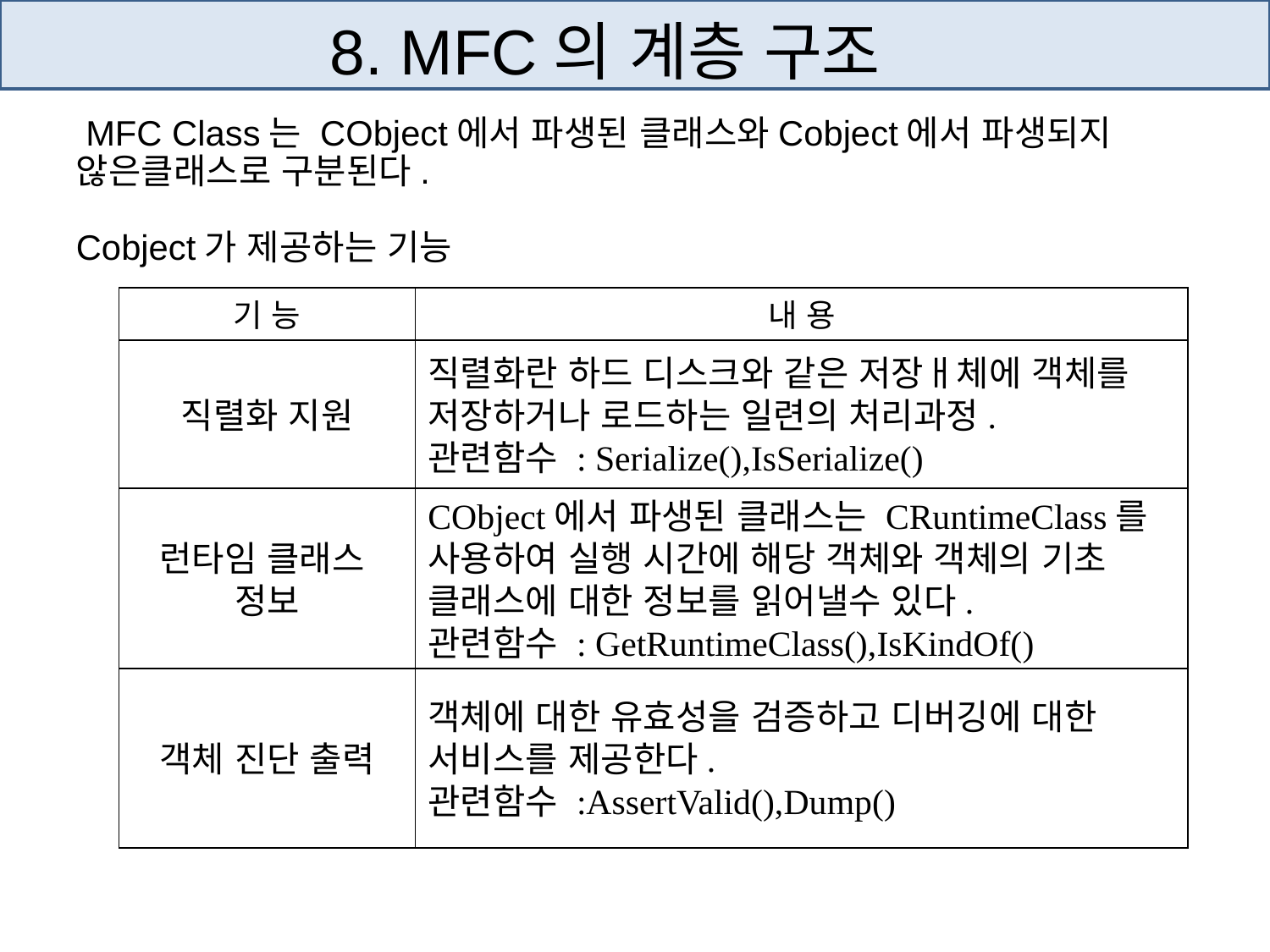

# 8. MFC의 계층 구조
 MFC Class는 CObject에서 파생된 클래스와Cobject에서 파생되지 않은클래스로 구분된다.

Cobject가 제공하는 기능
기 능
내 용
직렬화 지원
직렬화란 하드 디스크와 같은 저장ㅐ체에 객체를
저장하거나 로드하는 일련의 처리과정.
관련함수 : Serialize(),IsSerialize()
런타임 클래스
정보
CObject에서 파생된 클래스는 CRuntimeClass를
사용하여 실행 시간에 해당 객체와 객체의 기초
클래스에 대한 정보를 읽어낼수 있다.
관련함수 : GetRuntimeClass(),IsKindOf()
객체 진단 출력
객체에 대한 유효성을 검증하고 디버깅에 대한
서비스를 제공한다.
관련함수 :AssertValid(),Dump()